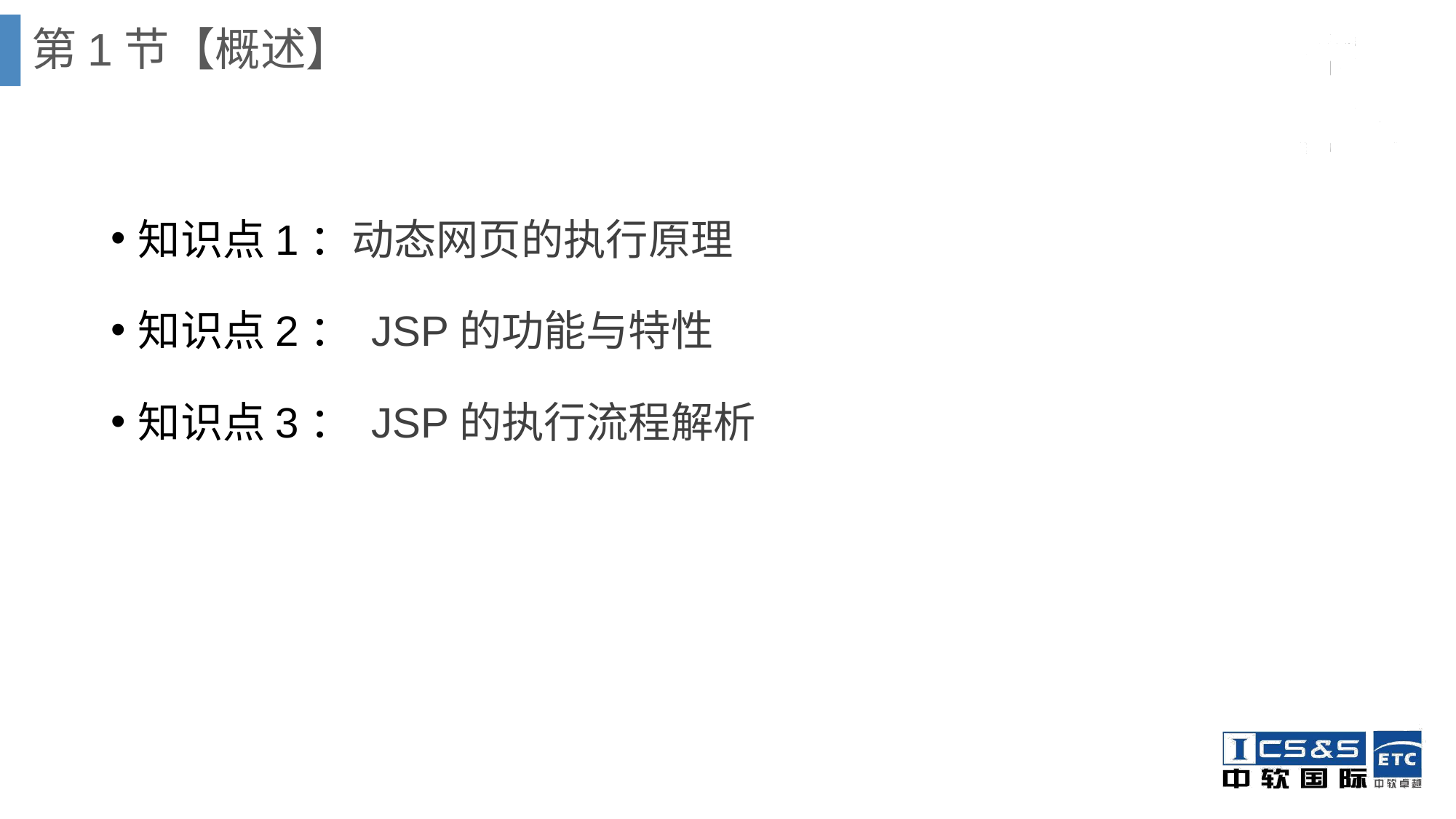

# 第1节【概述】
知识点1：动态网页的执行原理
知识点2： JSP的功能与特性
知识点3： JSP的执行流程解析